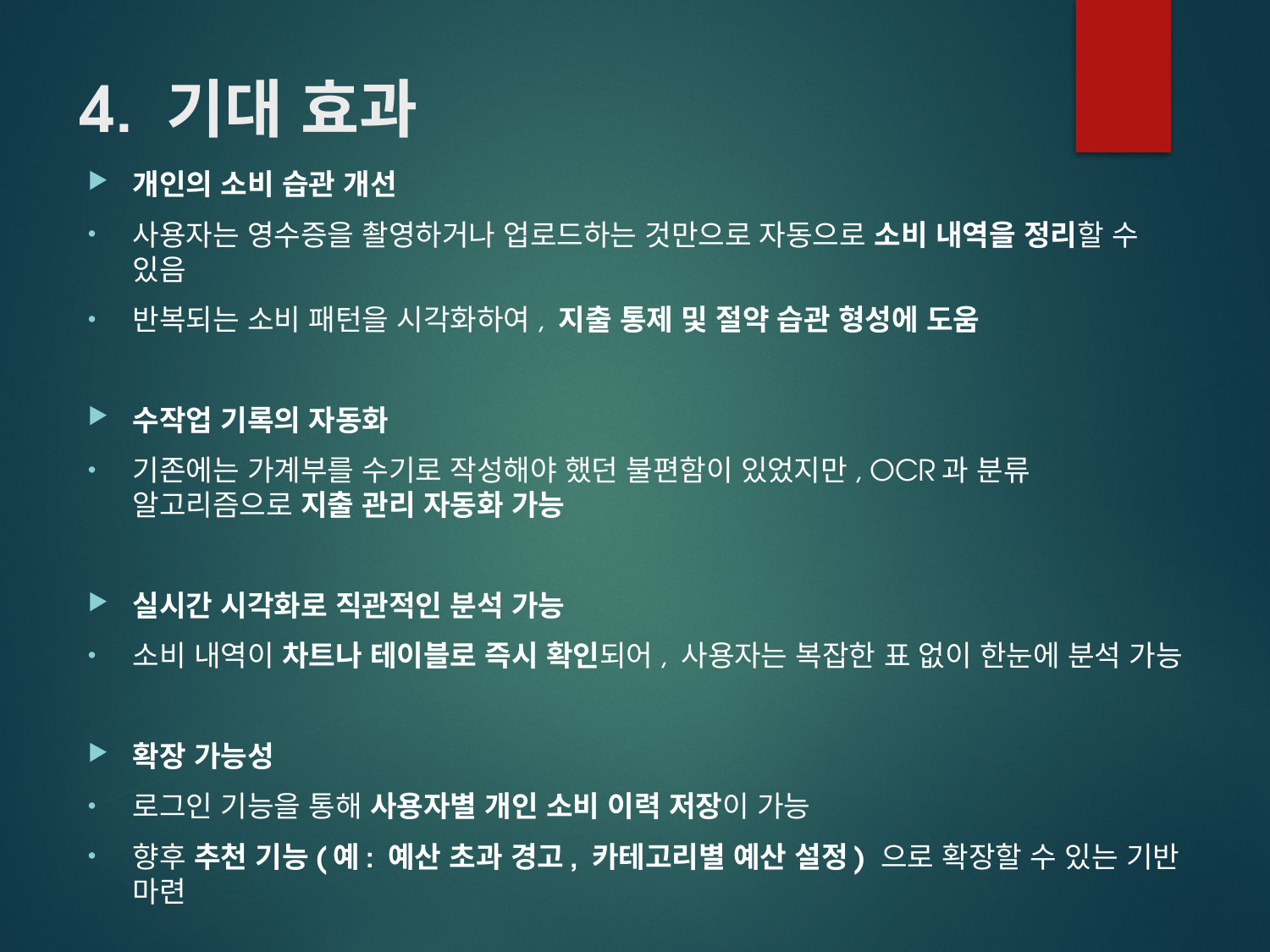

# 4. 기대 효과
개인의 소비 습관 개선
사용자는 영수증을 촬영하거나 업로드하는 것만으로 자동으로 소비 내역을 정리할 수 있음
반복되는 소비 패턴을 시각화하여, 지출 통제 및 절약 습관 형성에 도움

수작업 기록의 자동화
기존에는 가계부를 수기로 작성해야 했던 불편함이 있었지만, OCR과 분류 알고리즘으로 지출 관리 자동화 가능

실시간 시각화로 직관적인 분석 가능
소비 내역이 차트나 테이블로 즉시 확인되어, 사용자는 복잡한 표 없이 한눈에 분석 가능

확장 가능성
로그인 기능을 통해 사용자별 개인 소비 이력 저장이 가능
향후 추천 기능(예: 예산 초과 경고, 카테고리별 예산 설정) 으로 확장할 수 있는 기반 마련